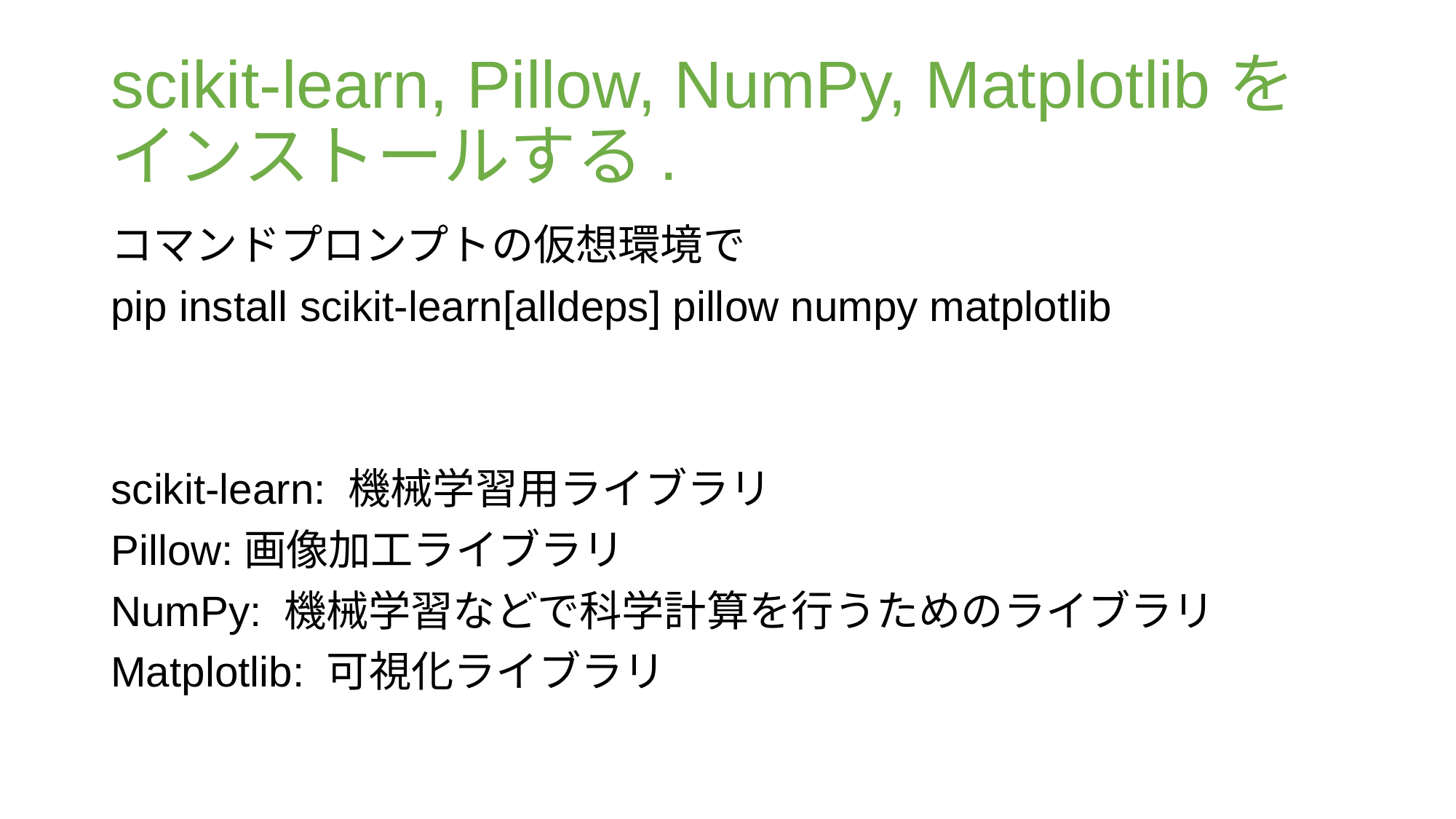

# scikit-learn, Pillow, NumPy, Matplotlibをインストールする.
コマンドプロンプトの仮想環境で
pip install scikit-learn[alldeps] pillow numpy matplotlib

scikit-learn: 機械学習用ライブラリ
Pillow:画像加工ライブラリ
NumPy: 機械学習などで科学計算を行うためのライブラリ
Matplotlib: 可視化ライブラリ